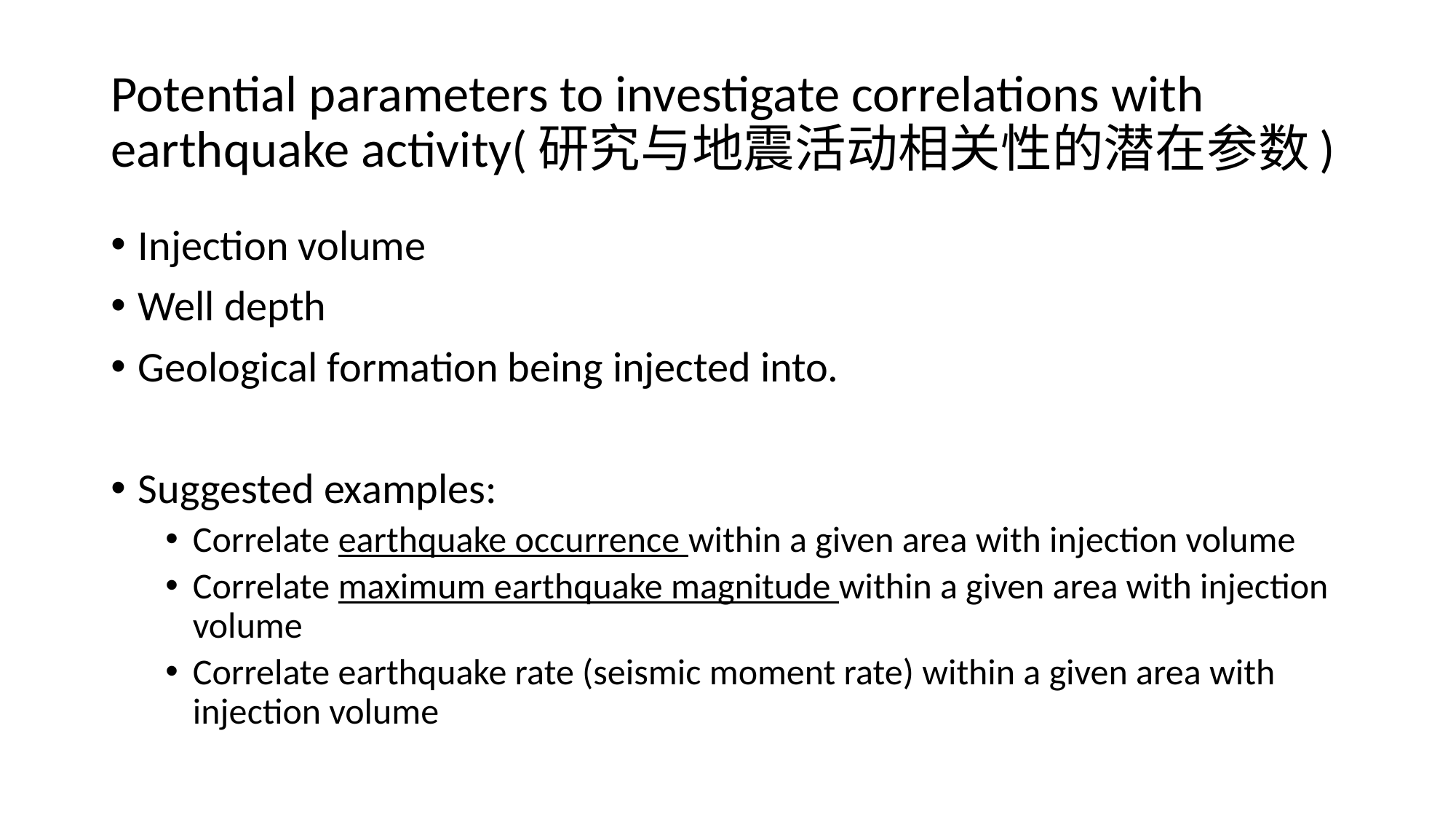

# Potential parameters to investigate correlations with earthquake activity(研究与地震活动相关性的潜在参数)
Injection volume
Well depth
Geological formation being injected into.

Suggested examples:
Correlate earthquake occurrence within a given area with injection volume
Correlate maximum earthquake magnitude within a given area with injection volume
Correlate earthquake rate (seismic moment rate) within a given area with injection volume